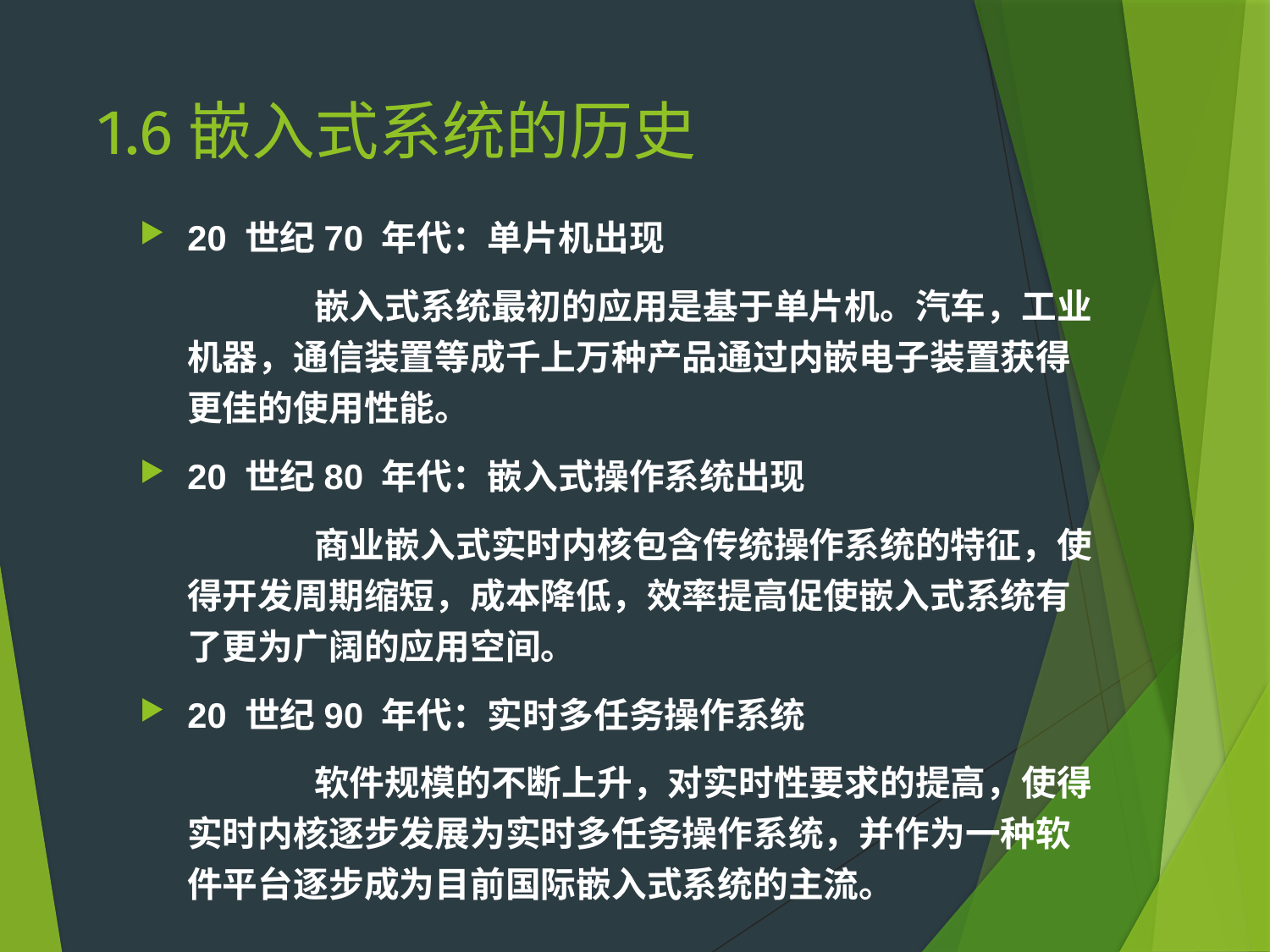

# 1.6嵌入式系统的历史
20 世纪70 年代：单片机出现
		嵌入式系统最初的应用是基于单片机。汽车，工业机器，通信装置等成千上万种产品通过内嵌电子装置获得更佳的使用性能。
20 世纪80 年代：嵌入式操作系统出现
		商业嵌入式实时内核包含传统操作系统的特征，使得开发周期缩短，成本降低，效率提高促使嵌入式系统有了更为广阔的应用空间。
20 世纪90 年代：实时多任务操作系统
		软件规模的不断上升，对实时性要求的提高，使得实时内核逐步发展为实时多任务操作系统，并作为一种软件平台逐步成为目前国际嵌入式系统的主流。